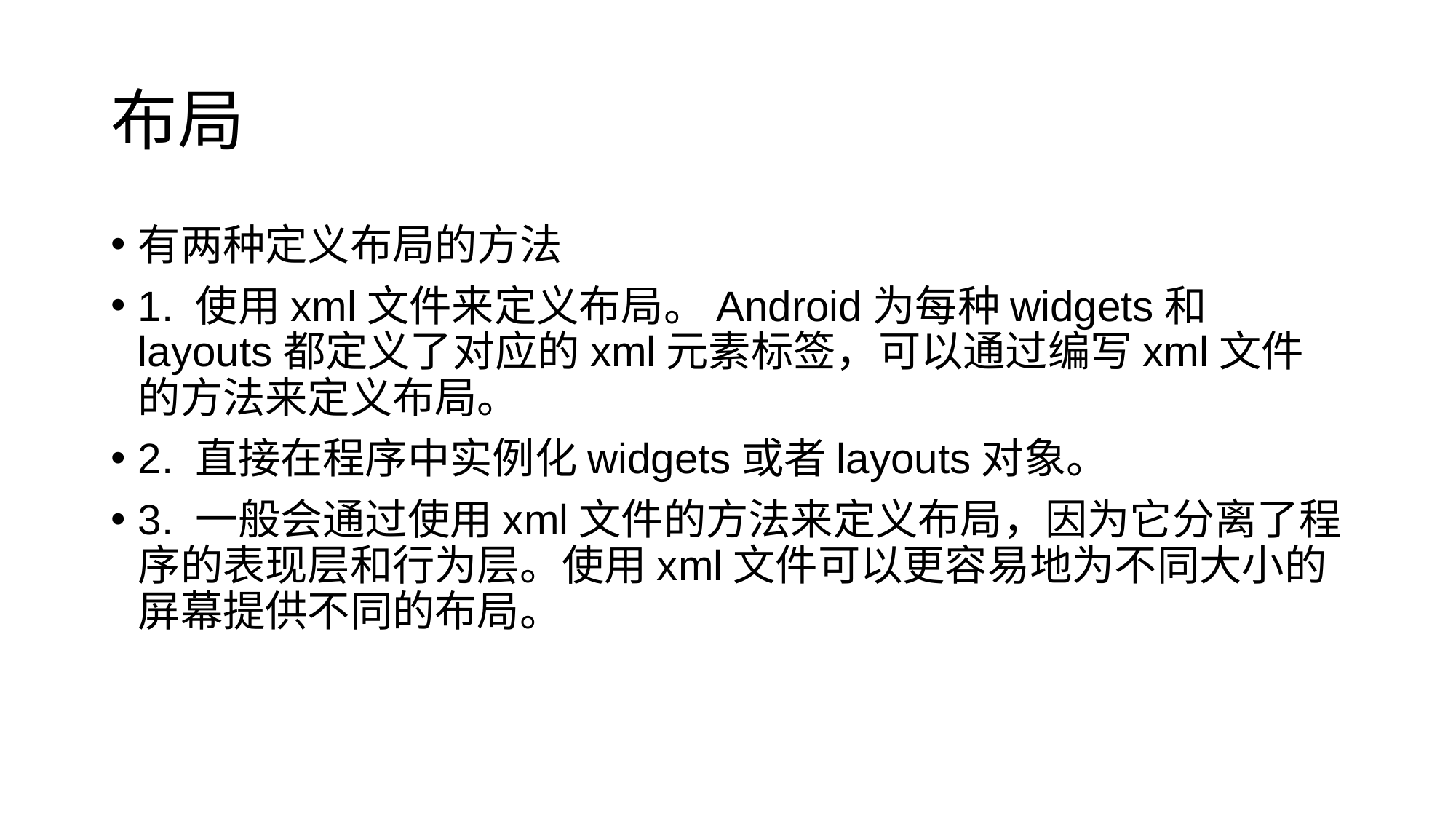

# 布局
有两种定义布局的方法
1. 使用xml文件来定义布局。Android为每种widgets和layouts都定义了对应的xml元素标签，可以通过编写xml文件的方法来定义布局。
2. 直接在程序中实例化widgets或者layouts对象。
3. 一般会通过使用xml文件的方法来定义布局，因为它分离了程序的表现层和行为层。使用xml文件可以更容易地为不同大小的屏幕提供不同的布局。